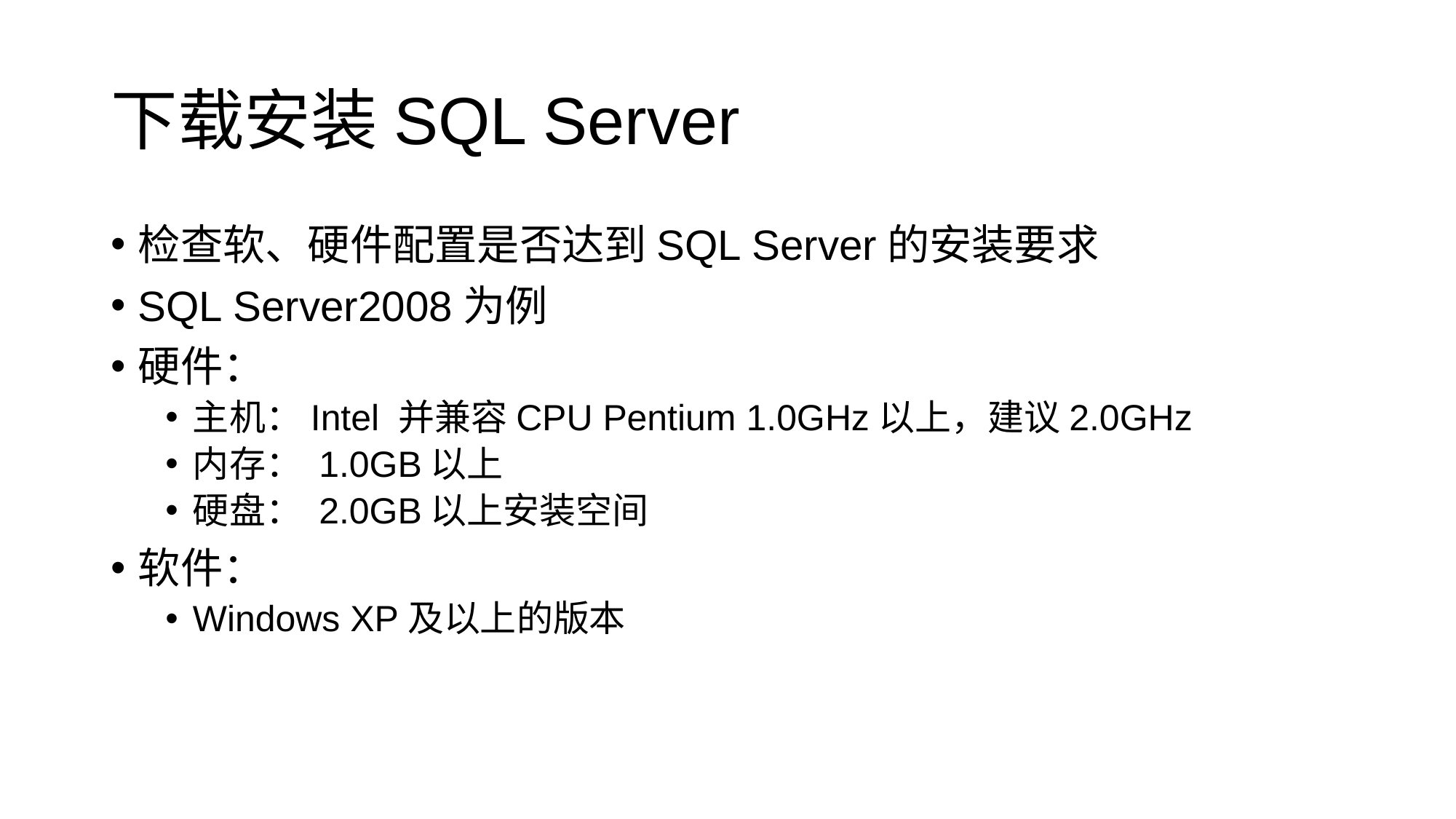

# 下载安装SQL Server
检查软、硬件配置是否达到SQL Server的安装要求
SQL Server2008为例
硬件：
主机：Intel 并兼容CPU Pentium 1.0GHz以上，建议2.0GHz
内存： 1.0GB以上
硬盘： 2.0GB以上安装空间
软件：
Windows XP及以上的版本